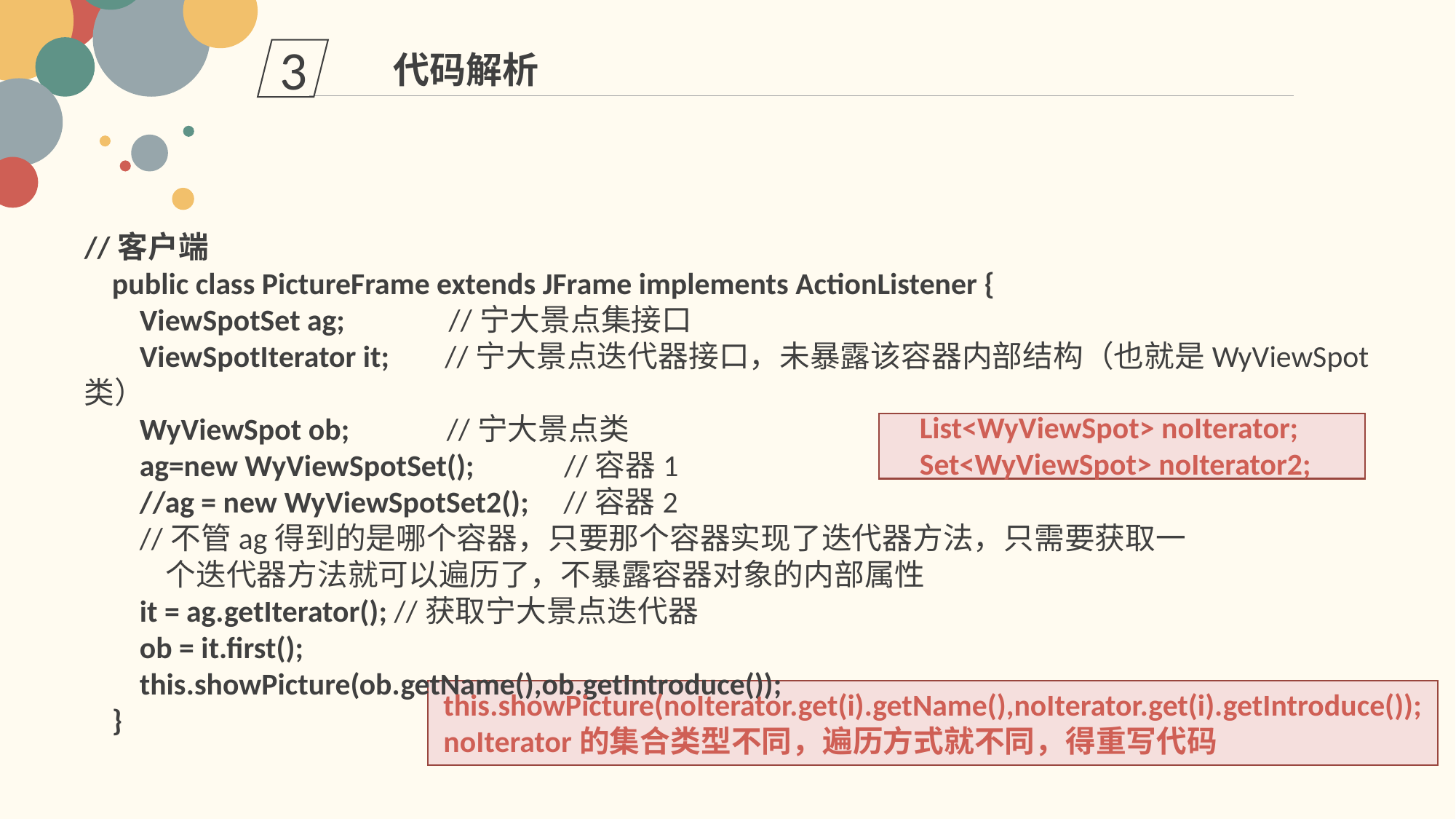

3
代码解析

//客户端
    public class PictureFrame extends JFrame implements ActionListener {
        ViewSpotSet ag;               //宁大景点集接口
        ViewSpotIterator it;        //宁大景点迭代器接口，未暴露该容器内部结构（也就是WyViewSpot类）
        WyViewSpot ob;              //宁大景点类
        ag=new WyViewSpotSet();             //容器1
        //ag = new WyViewSpotSet2();     //容器2
        //不管ag得到的是哪个容器，只要那个容器实现了迭代器方法，只需要获取一
           个迭代器方法就可以遍历了，不暴露容器对象的内部属性
        it = ag.getIterator(); //获取宁大景点迭代器
        ob = it.first();
        this.showPicture(ob.getName(),ob.getIntroduce());
    }
List<WyViewSpot> noIterator;
Set<WyViewSpot> noIterator2;

this.showPicture(noIterator.get(i).getName(),noIterator.get(i).getIntroduce());
noIterator的集合类型不同，遍历方式就不同，得重写代码